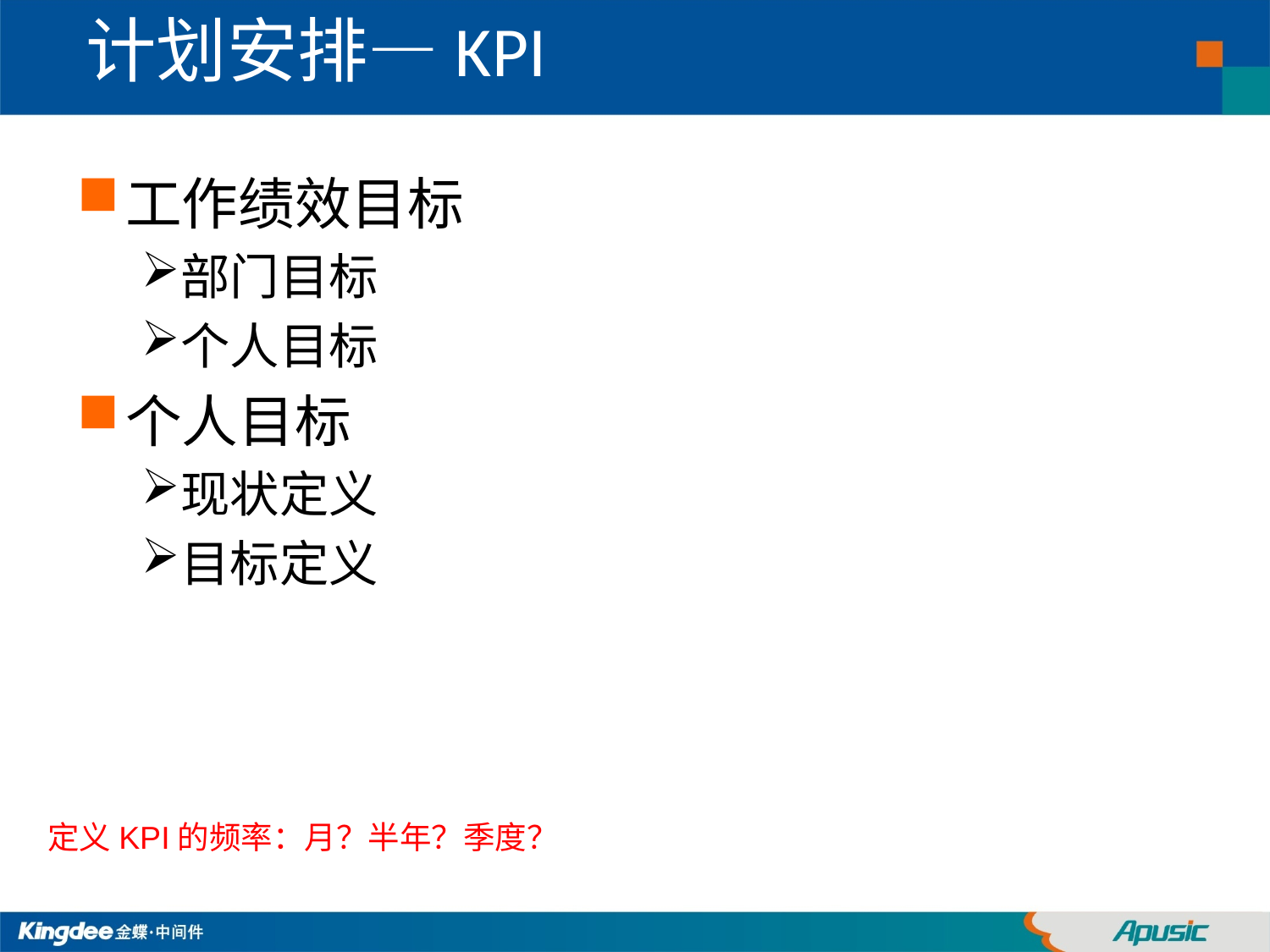

# 计划安排—KPI
工作绩效目标
部门目标
个人目标
个人目标
现状定义
目标定义
定义KPI的频率：月？半年？季度？